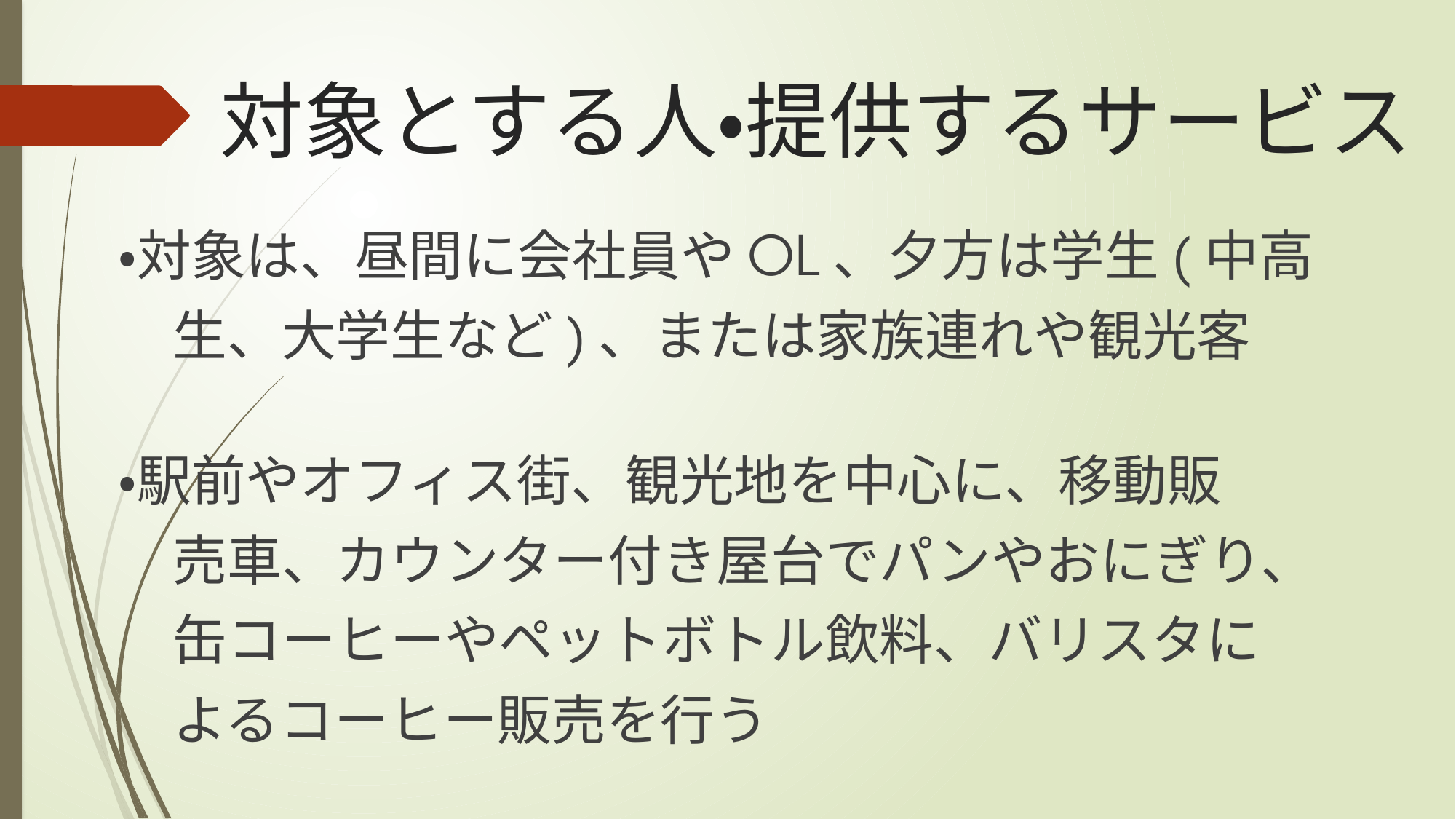

# 対象とする人・提供するサービス
・対象は、昼間に会社員やOL、夕方は学生(中高
　生、大学生など)、または家族連れや観光客
・駅前やオフィス街、観光地を中心に、移動販
　売車、カウンター付き屋台でパンやおにぎり、
　缶コーヒーやペットボトル飲料、バリスタに
　よるコーヒー販売を行う